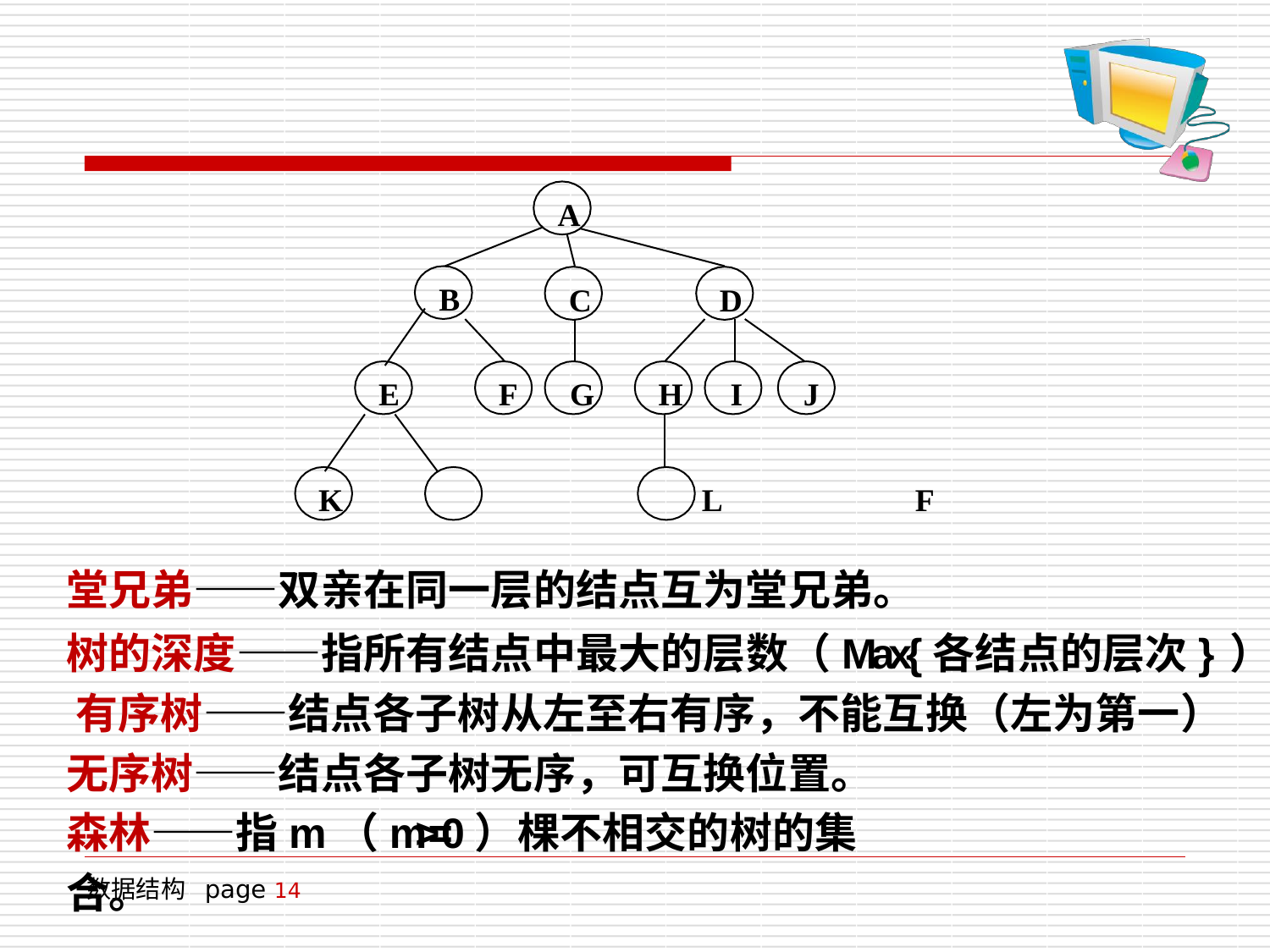

A

B
C
D

E
F	G
H	I	J

K	L	F

堂兄弟——双亲在同一层的结点互为堂兄弟。
树的深度——指所有结点中最大的层数（Max{各结点的层次}）。 有序树——结点各子树从左至右有序，不能互换（左为第一）
无序树——结点各子树无序，可互换位置。 森林——指m（m>=0）棵不相交的树的集合。

数据结构 page 14